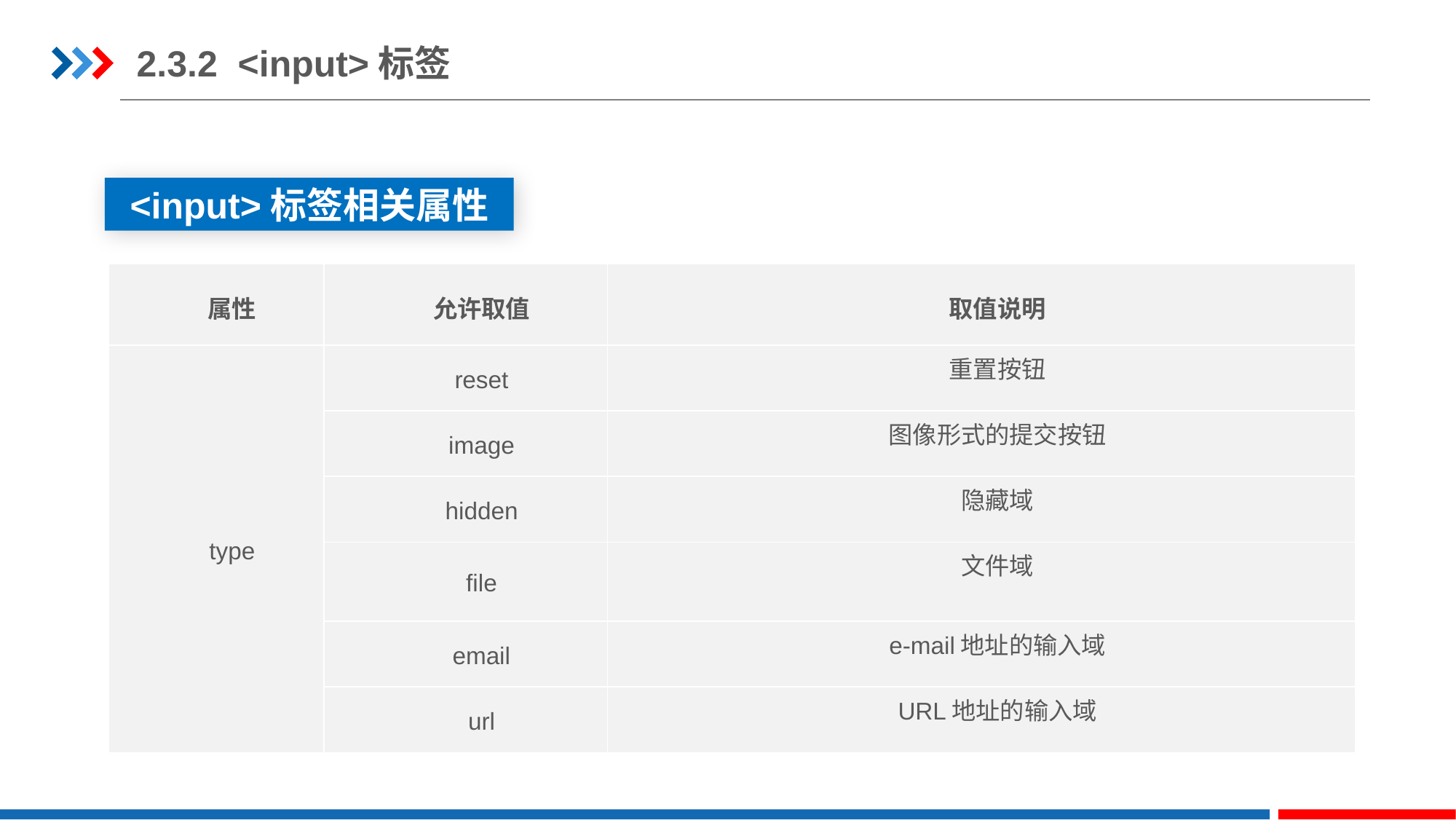

2.3.2  <input>标签
<input>标签相关属性
| 属性 | 允许取值 | 取值说明 |
| --- | --- | --- |
| type | reset | 重置按钮 |
|  | image | 图像形式的提交按钮 |
|  | hidden | 隐藏域 |
|  | file | 文件域 |
|  | email | e-mail地址的输入域 |
|  | url | URL地址的输入域 |